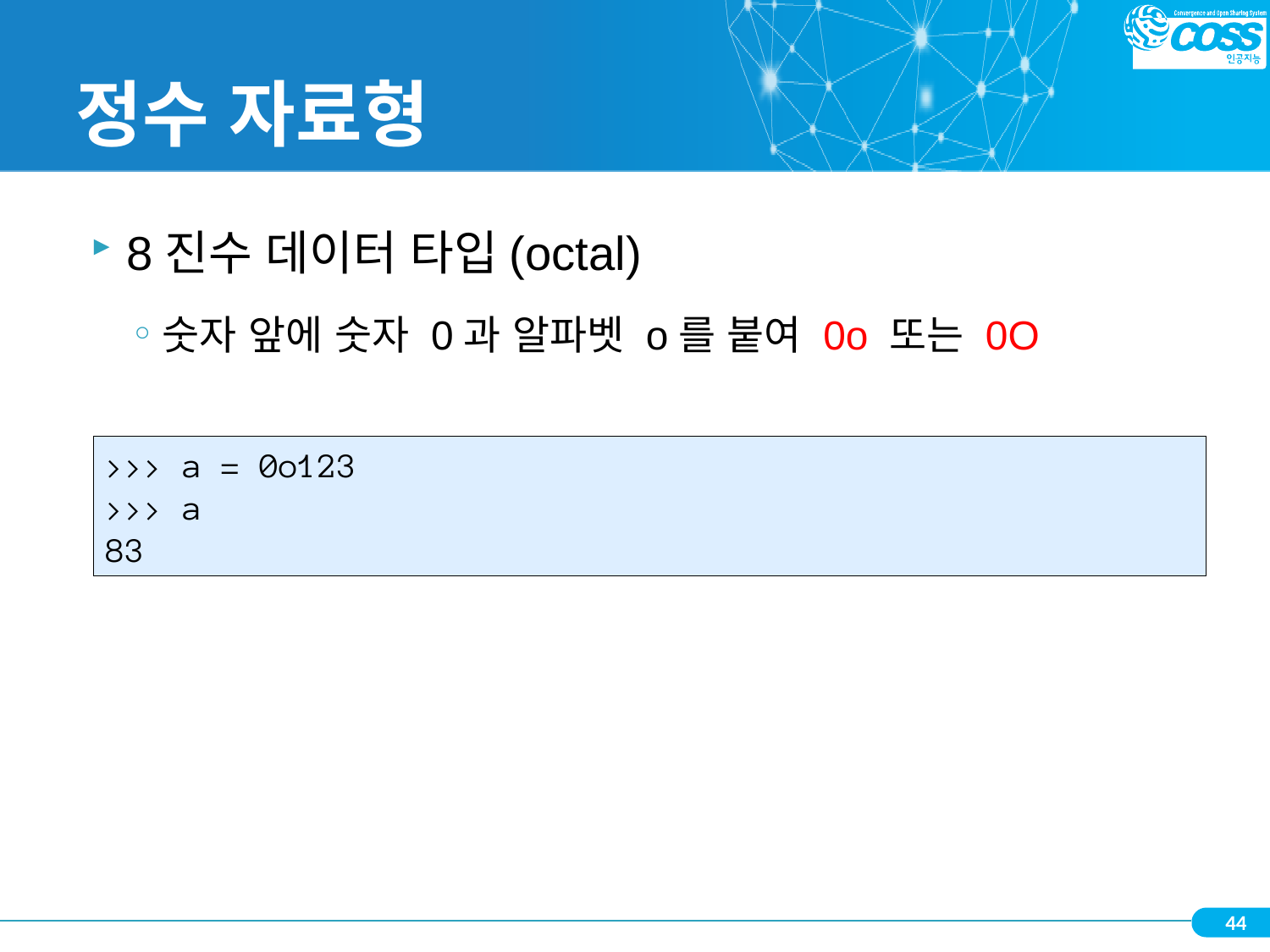

# 정수 자료형
8진수 데이터 타입(octal)
숫자 앞에 숫자 0과 알파벳 o를 붙여 0o 또는 0O
>>> a = 0o123
>>> a
83